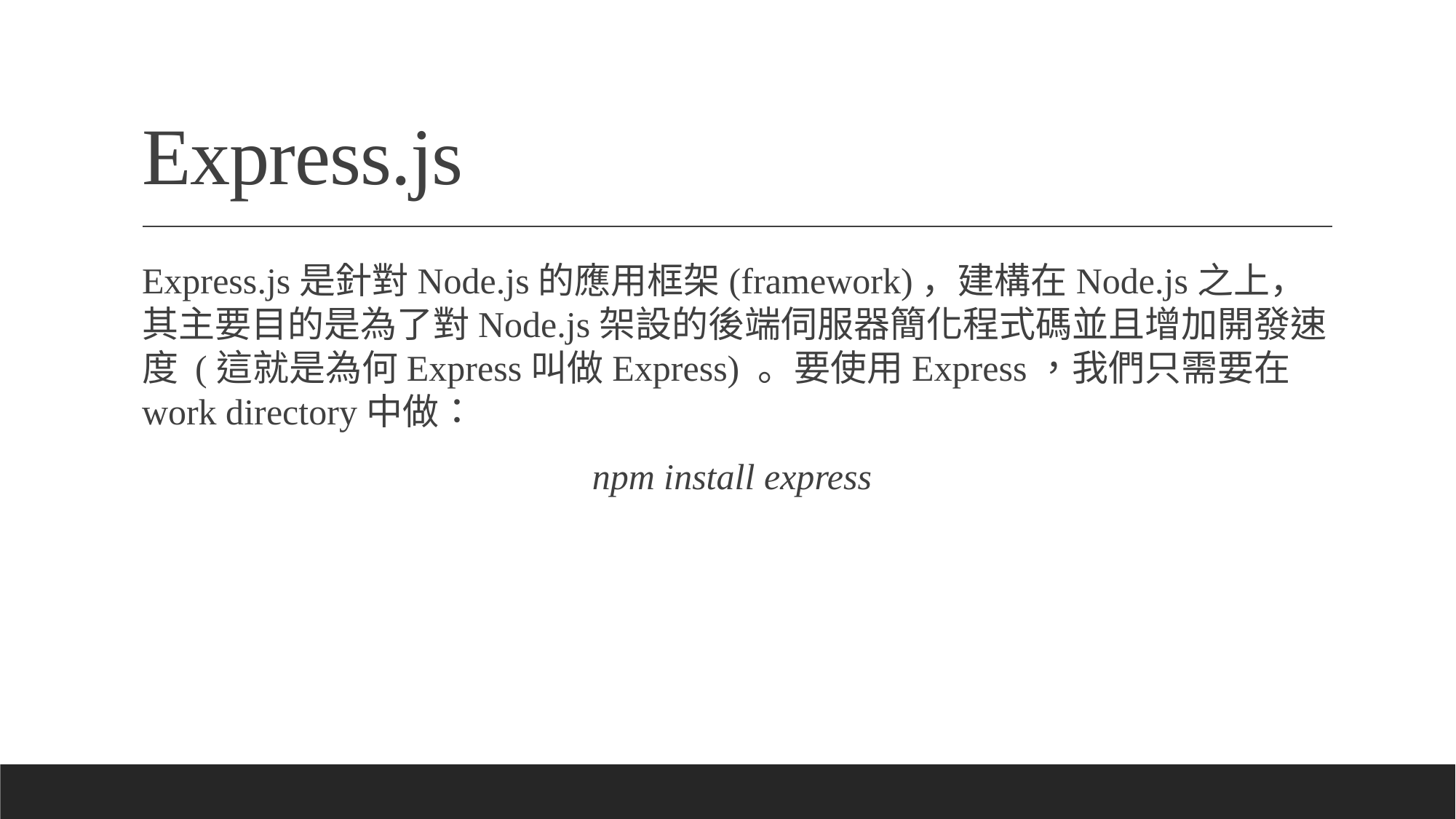

# Express.js
Express.js是針對Node.js的應用框架(framework)，建構在Node.js之上，其主要目的是為了對Node.js架設的後端伺服器簡化程式碼並且增加開發速度 (這就是為何Express叫做Express) 。要使用Express，我們只需要在work directory中做：
npm install express